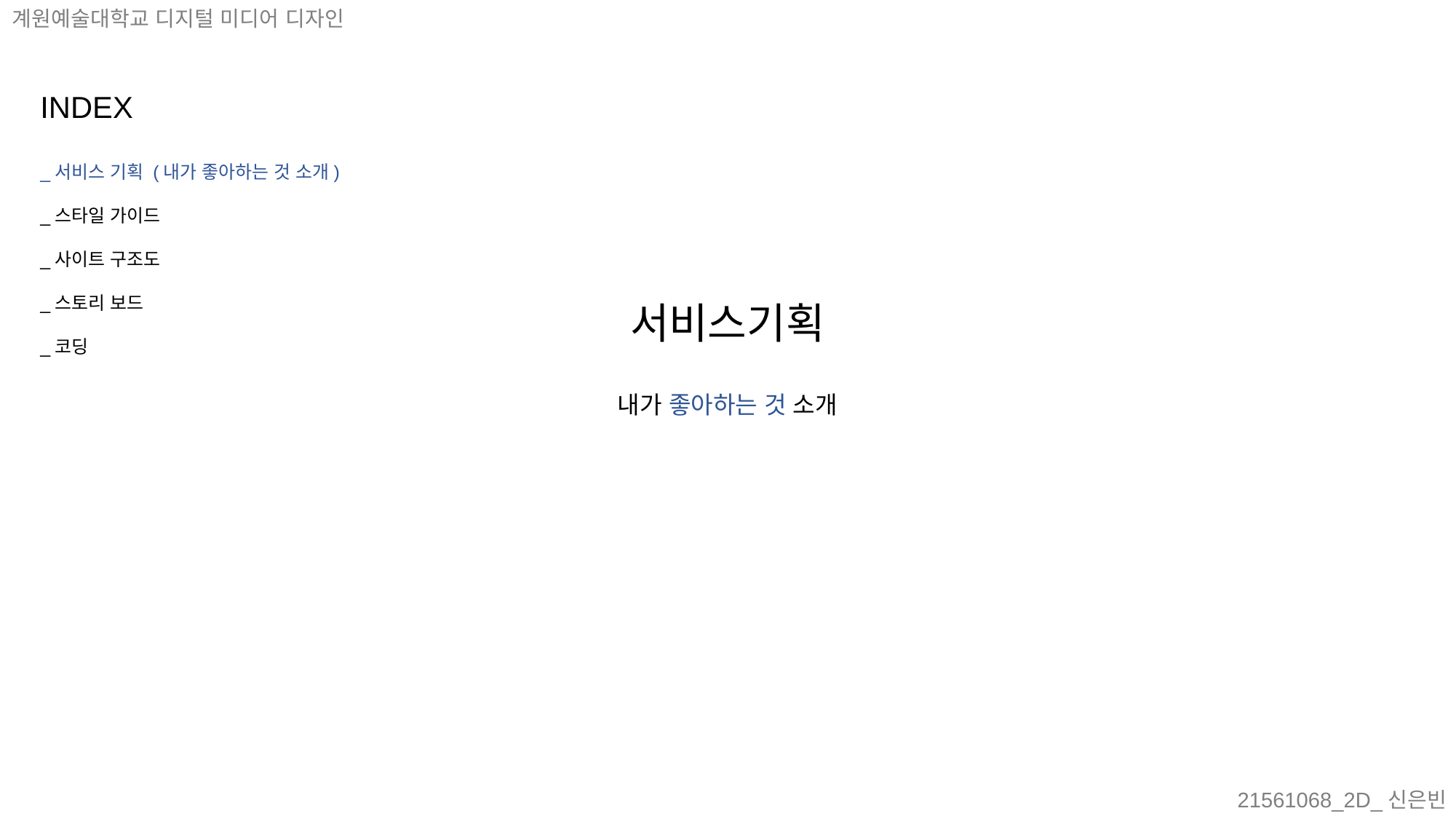

계원예술대학교 디지털 미디어 디자인
INDEX

_서비스 기획 (내가 좋아하는 것 소개)

_스타일 가이드

_사이트 구조도

_스토리 보드

_코딩
서비스기획
내가 좋아하는 것 소개
21561068_2D_신은빈